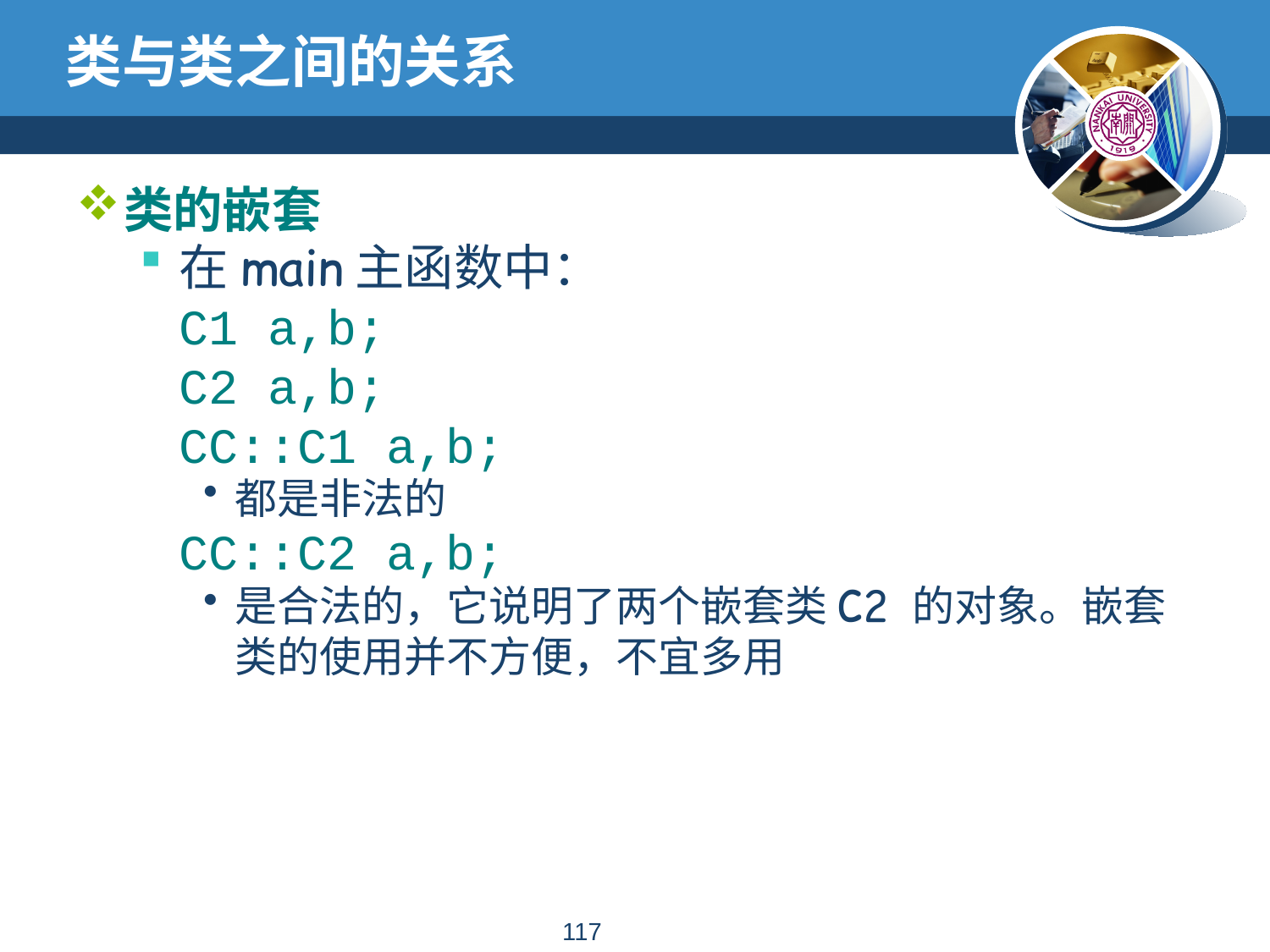

# 类与类之间的关系
类的嵌套
在main主函数中：
	C1 a,b;
C2 a,b;
CC::C1 a,b;
都是非法的
	CC::C2 a,b;
是合法的，它说明了两个嵌套类C2 的对象。嵌套类的使用并不方便，不宜多用
117